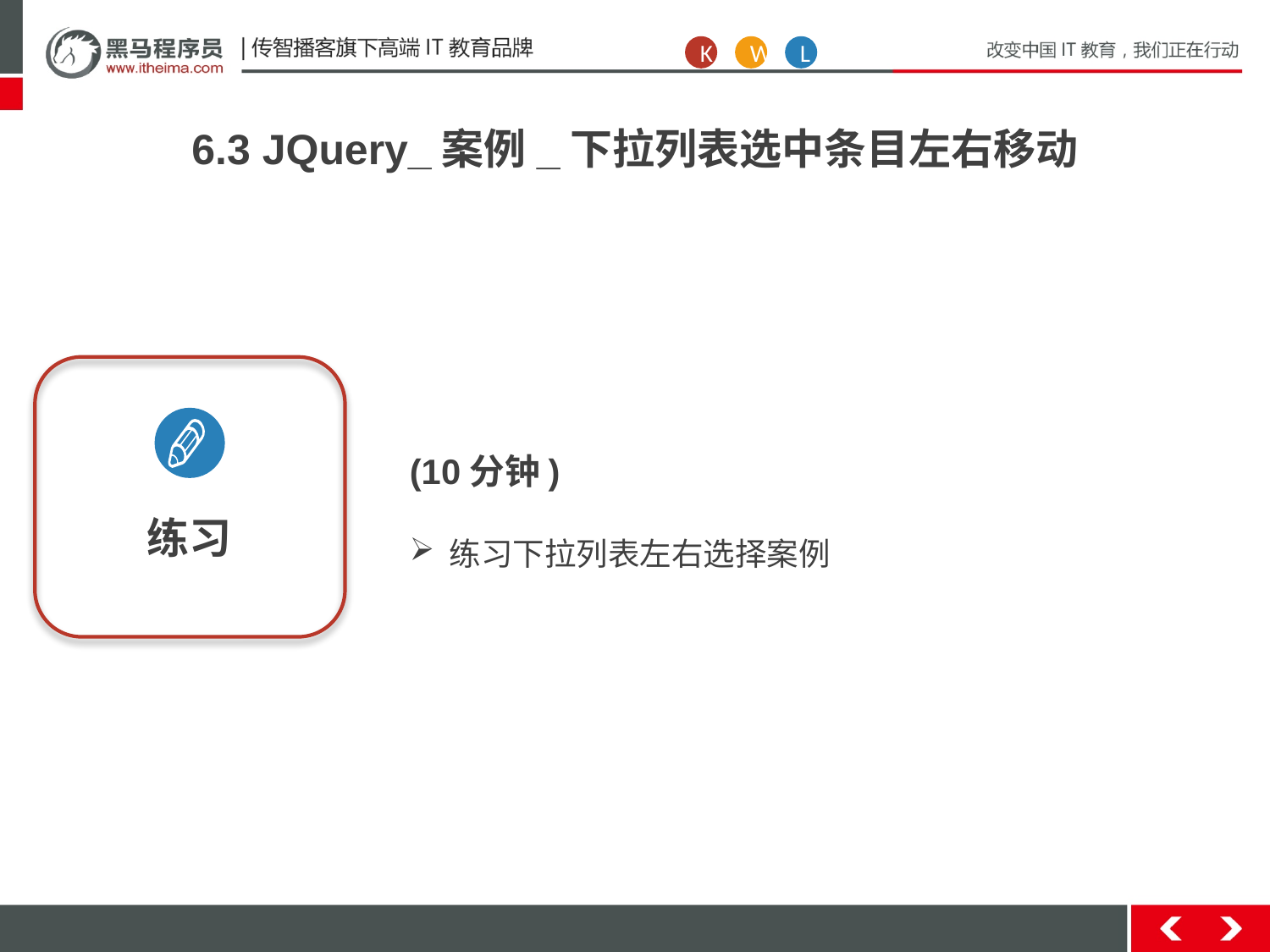

K
W
L
6.3 JQuery_案例_下拉列表选中条目左右移动

练习
(10分钟)

练习下拉列表左右选择案例